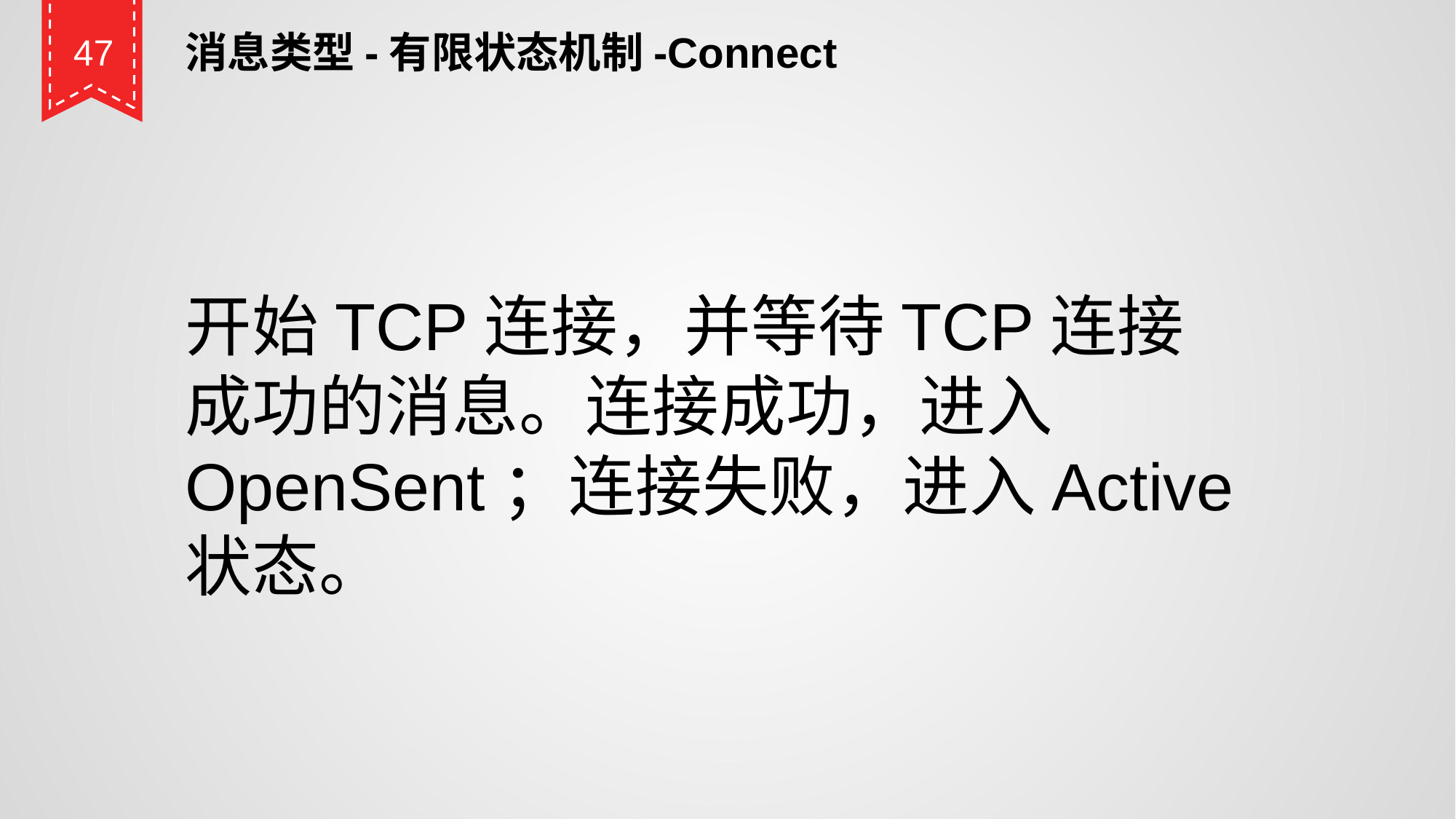

消息类型-有限状态机制-Connect
47
开始TCP连接，并等待TCP连接成功的消息。连接成功，进入OpenSent；连接失败，进入Active状态。